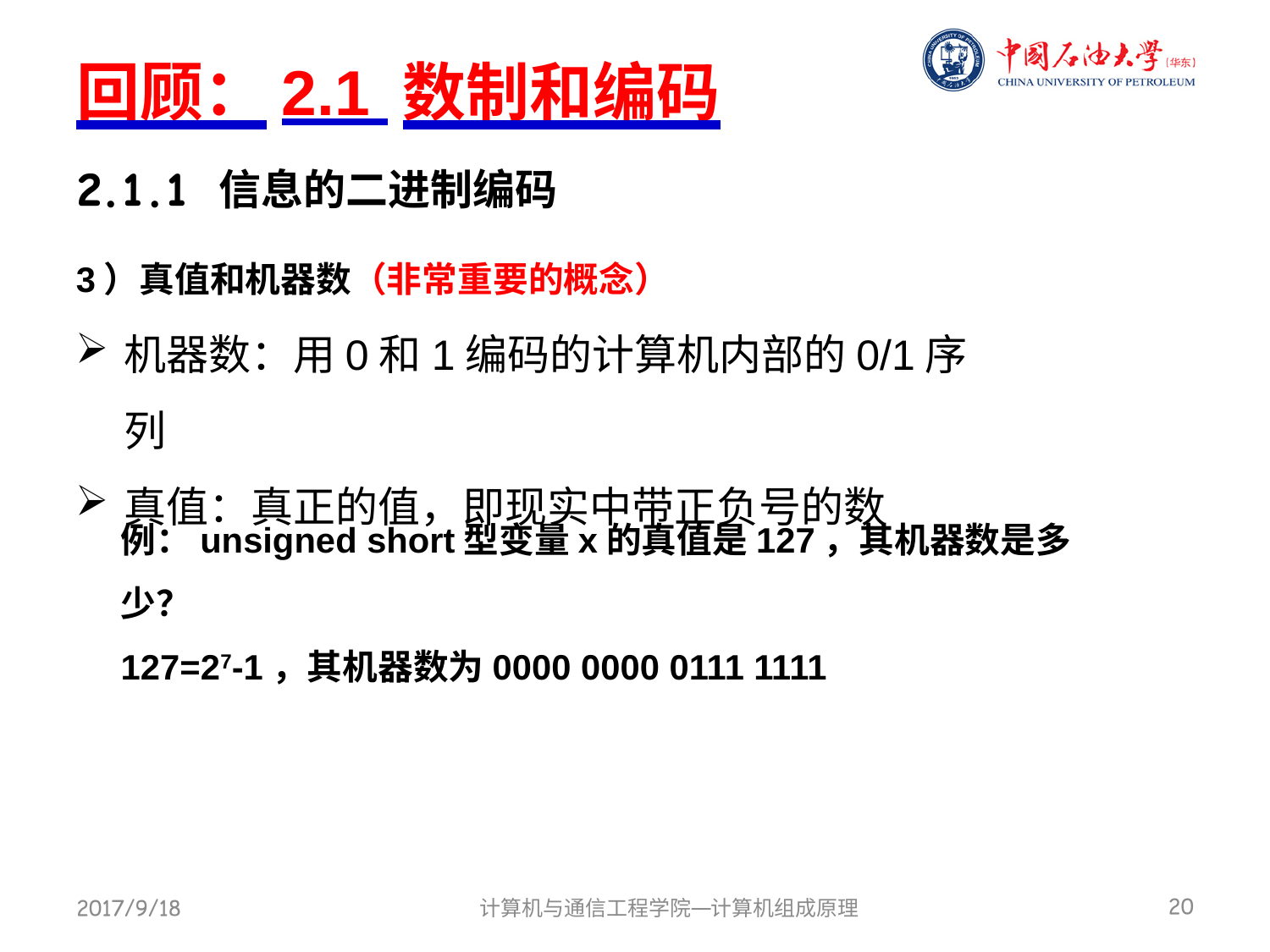

# 回顾：2.1 数制和编码
2.1.1 信息的二进制编码
3）真值和机器数（非常重要的概念）

机器数：用0和1编码的计算机内部的0/1序列
真值：真正的值，即现实中带正负号的数
例：unsigned short型变量x的真值是127，其机器数是多少？
127=27-1，其机器数为0000 0000 0111 1111
2017/9/18
计算机与通信工程学院—计算机组成原理
20